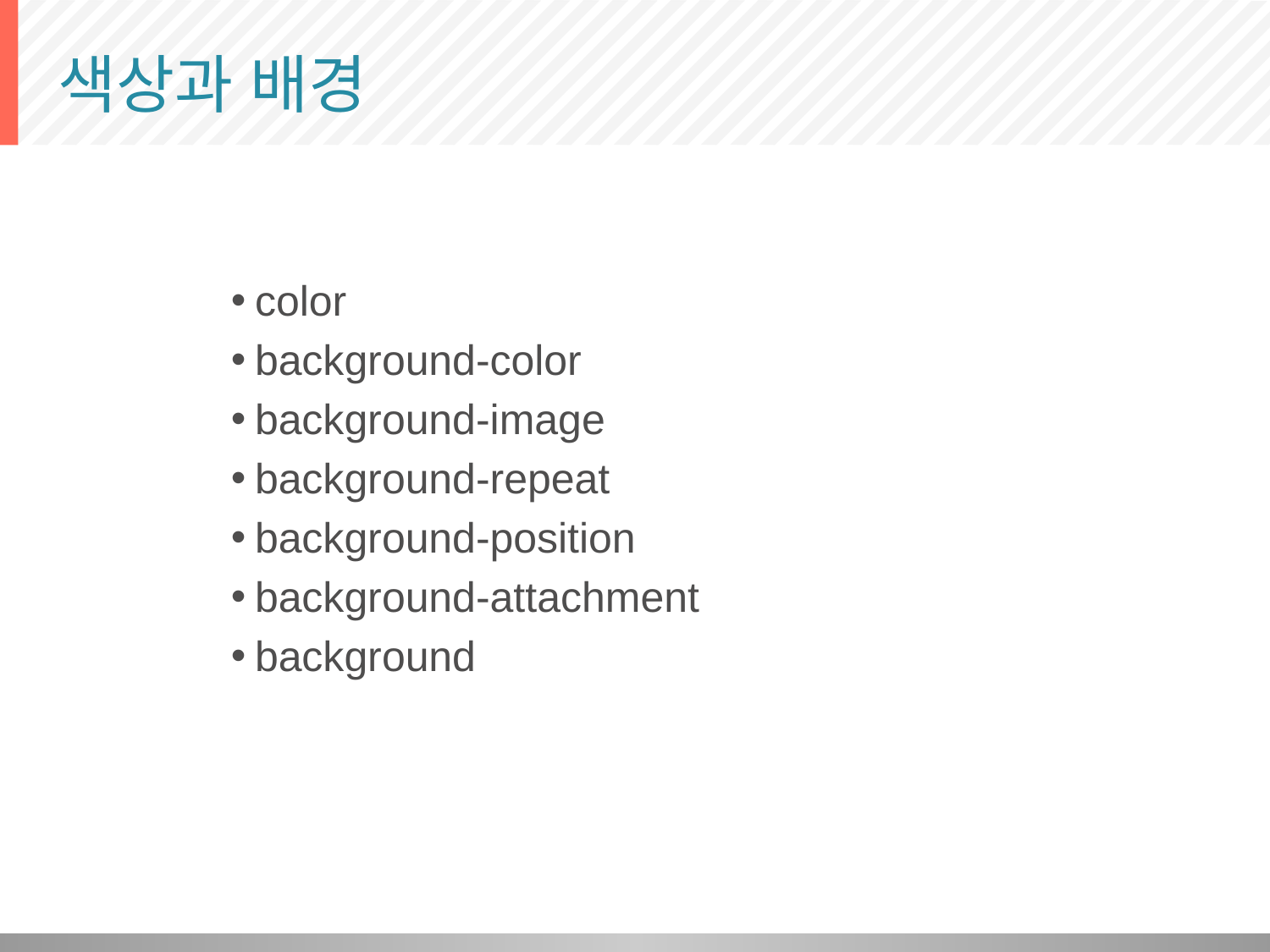

# 색상과 배경
color
background-color
background-image
background-repeat
background-position
background-attachment
background